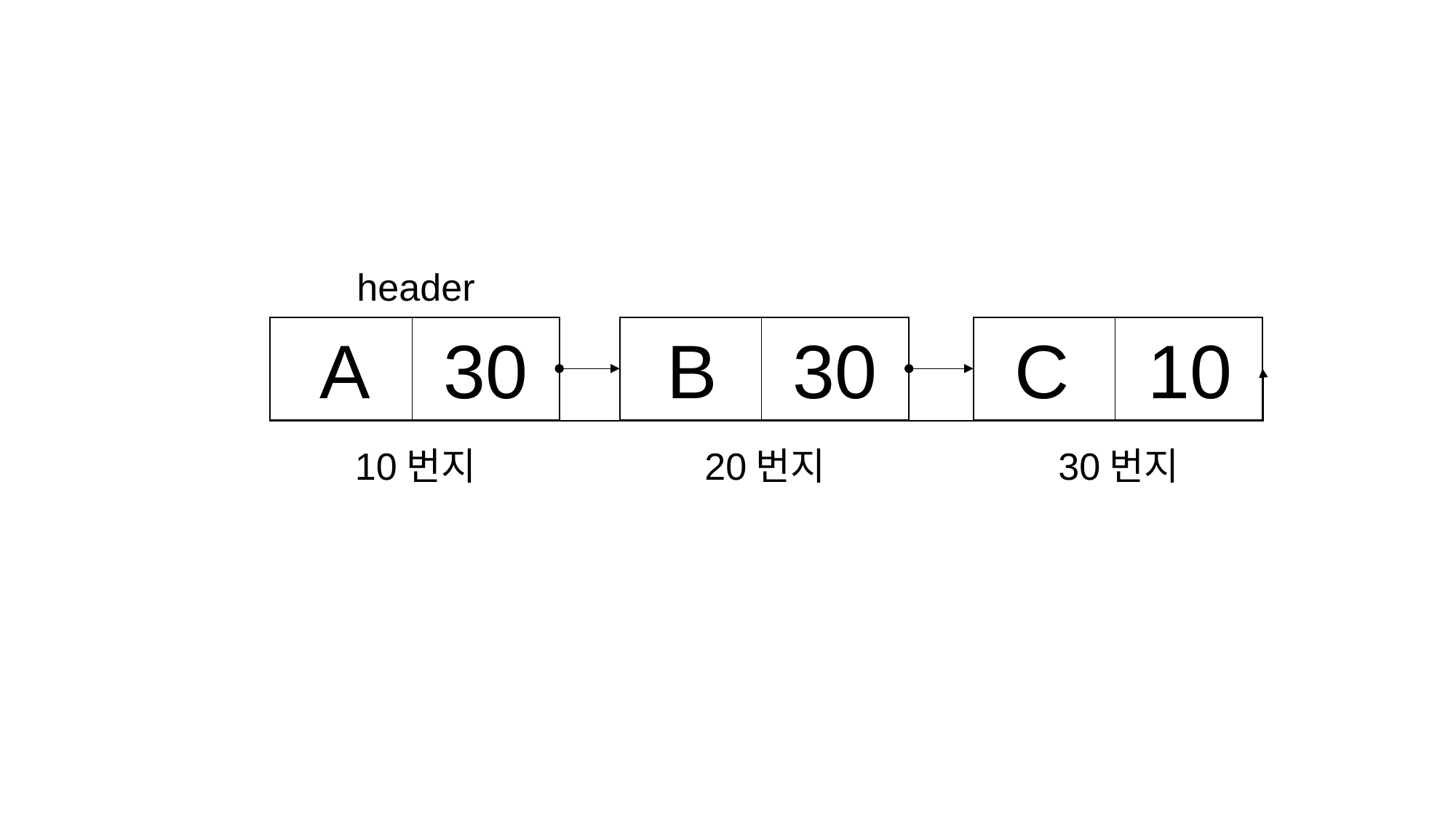

header

A
30

B
30

C
10
10번지
20번지
30번지